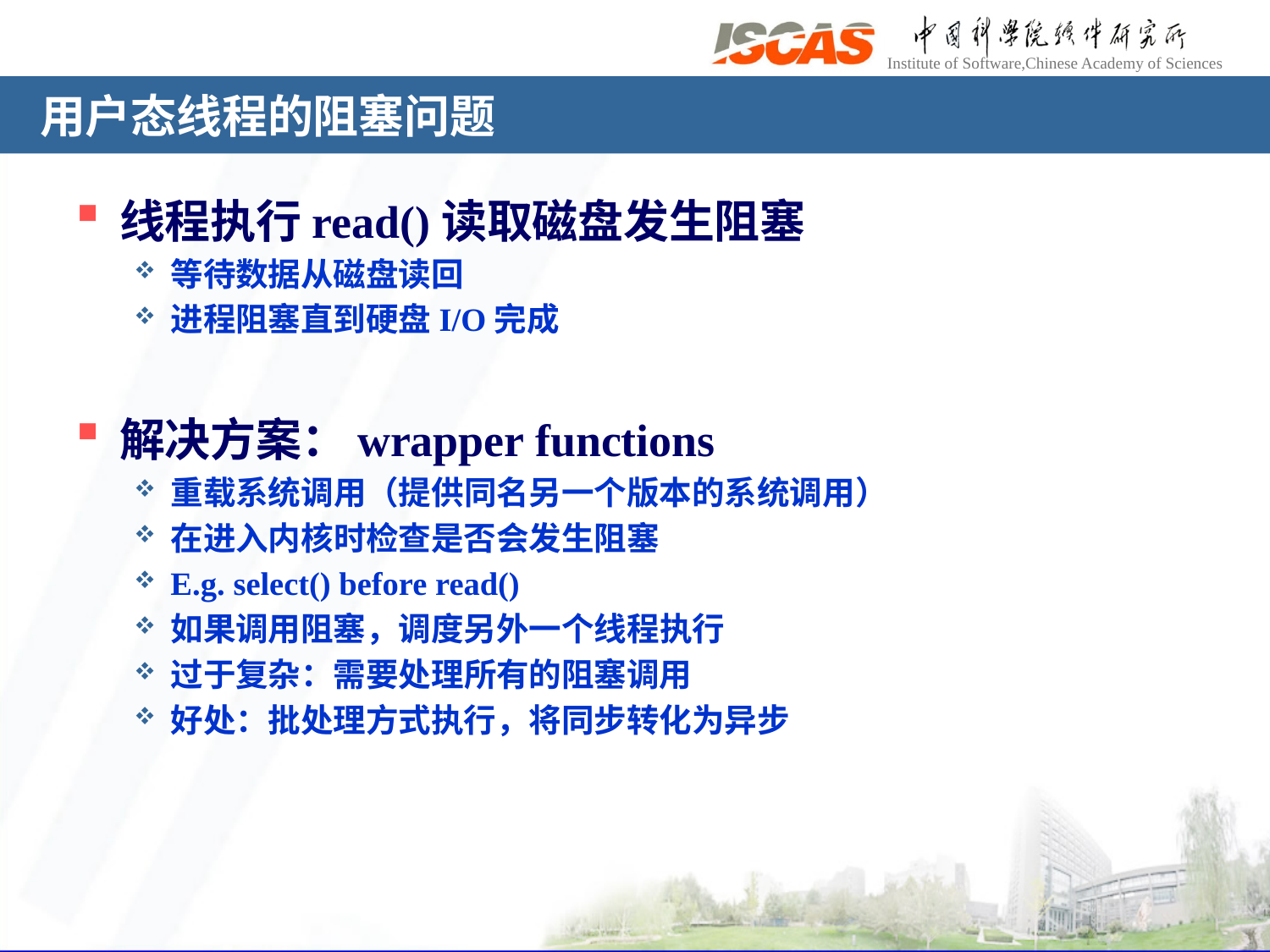

# 用户态线程的阻塞问题
线程执行read()读取磁盘发生阻塞
等待数据从磁盘读回
进程阻塞直到硬盘I/O完成

解决方案：wrapper functions
重载系统调用（提供同名另一个版本的系统调用）
在进入内核时检查是否会发生阻塞
E.g. select() before read()
如果调用阻塞，调度另外一个线程执行
过于复杂：需要处理所有的阻塞调用
好处：批处理方式执行，将同步转化为异步